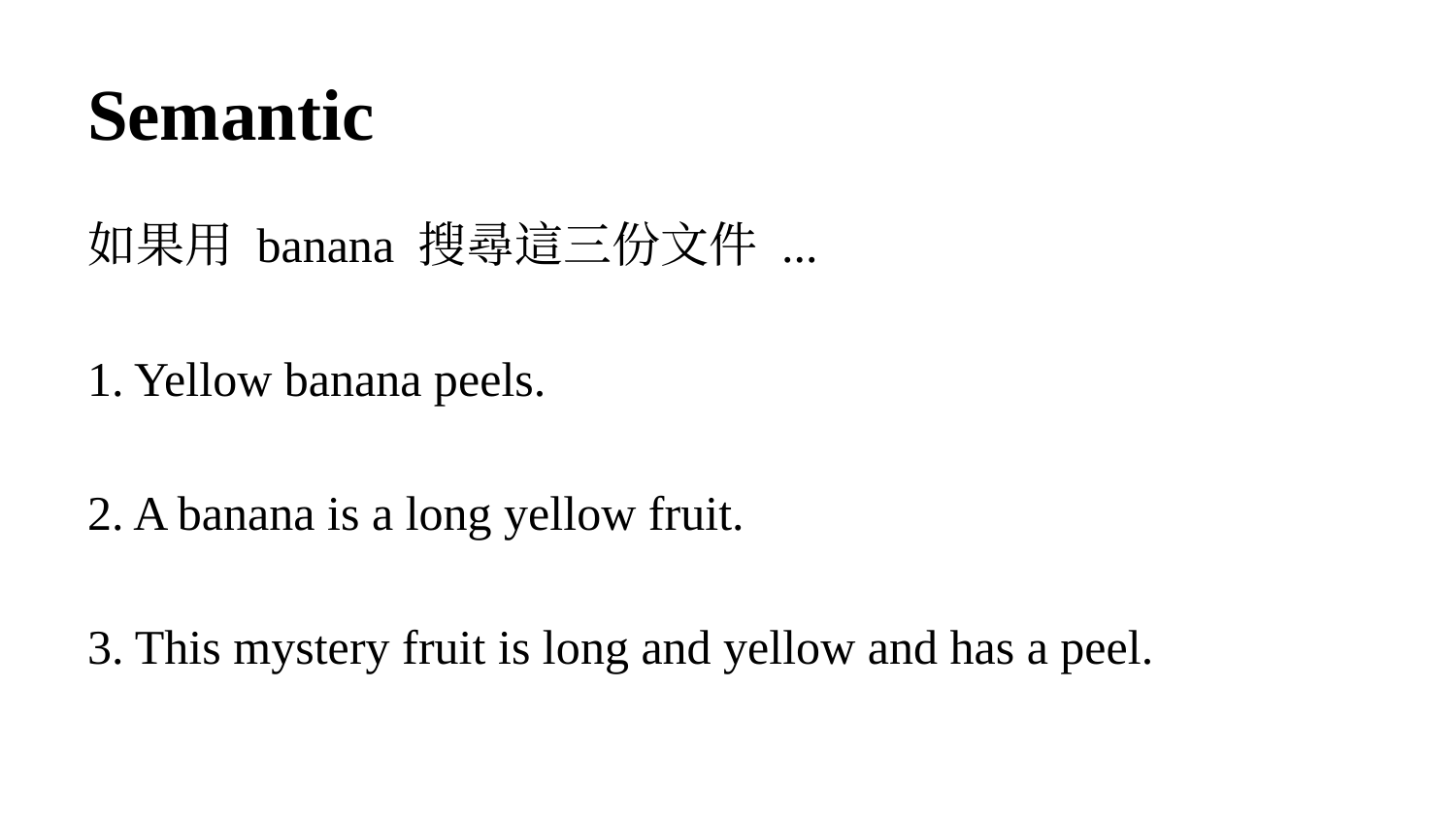

# Semantic
如果用 banana 搜尋這三份文件 ...

1. Yellow banana peels.

2. A banana is a long yellow fruit.

3. This mystery fruit is long and yellow and has a peel.